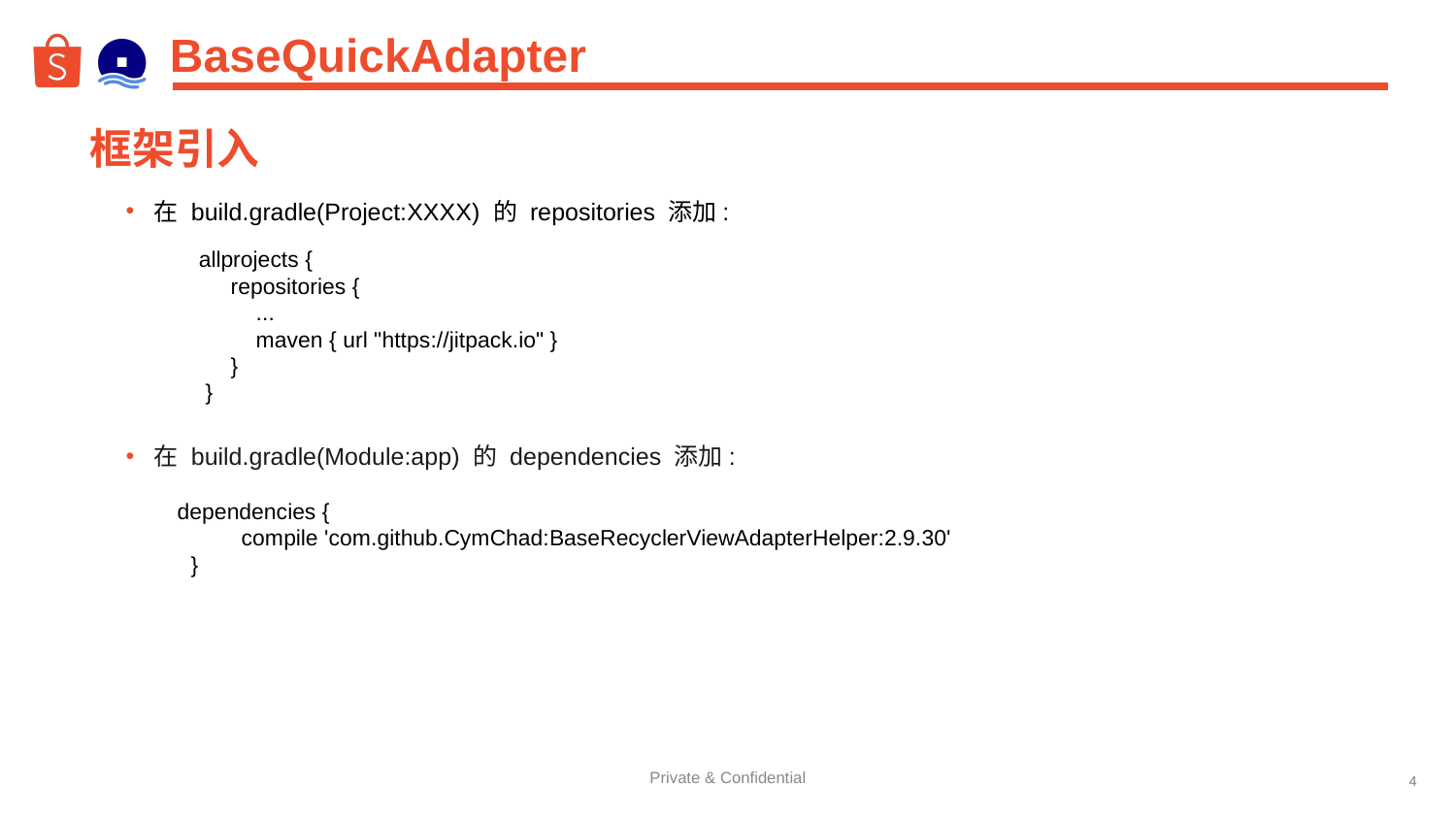

BaseQuickAdapter
框架引入
在 build.gradle(Project:XXXX) 的 repositories 添加:
    allprojects {
        repositories {
            ...
            maven { url "https://jitpack.io" }
        }
    }
在 build.gradle(Module:app) 的 dependencies 添加:
    dependencies {
            compile 'com.github.CymChad:BaseRecyclerViewAdapterHelper:2.9.30'
    }